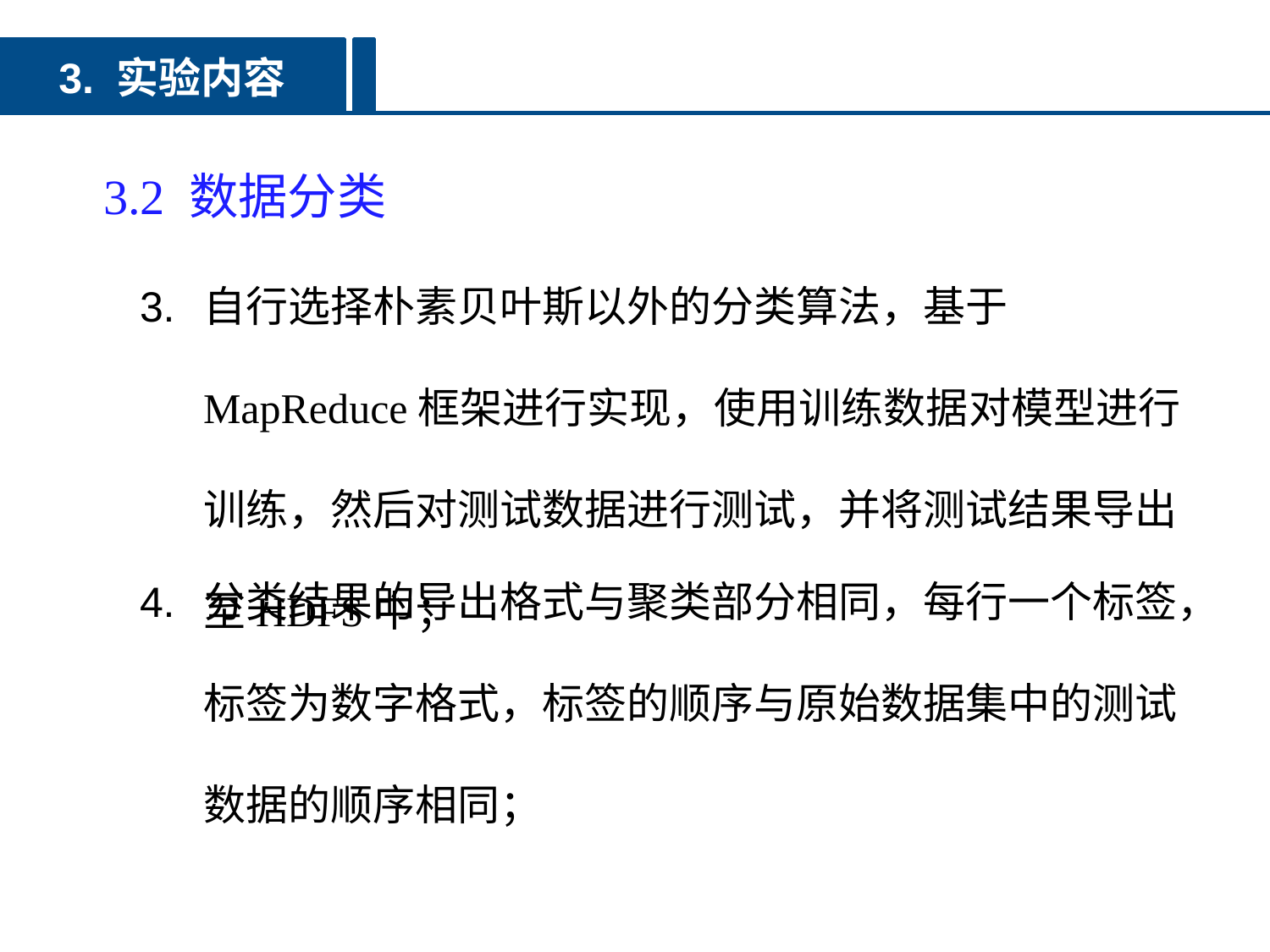

3. 实验内容

3.2 数据分类
自行选择朴素贝叶斯以外的分类算法，基于MapReduce框架进行实现，使用训练数据对模型进行训练，然后对测试数据进行测试，并将测试结果导出至HDFS中；
分类结果的导出格式与聚类部分相同，每行一个标签，标签为数字格式，标签的顺序与原始数据集中的测试数据的顺序相同；